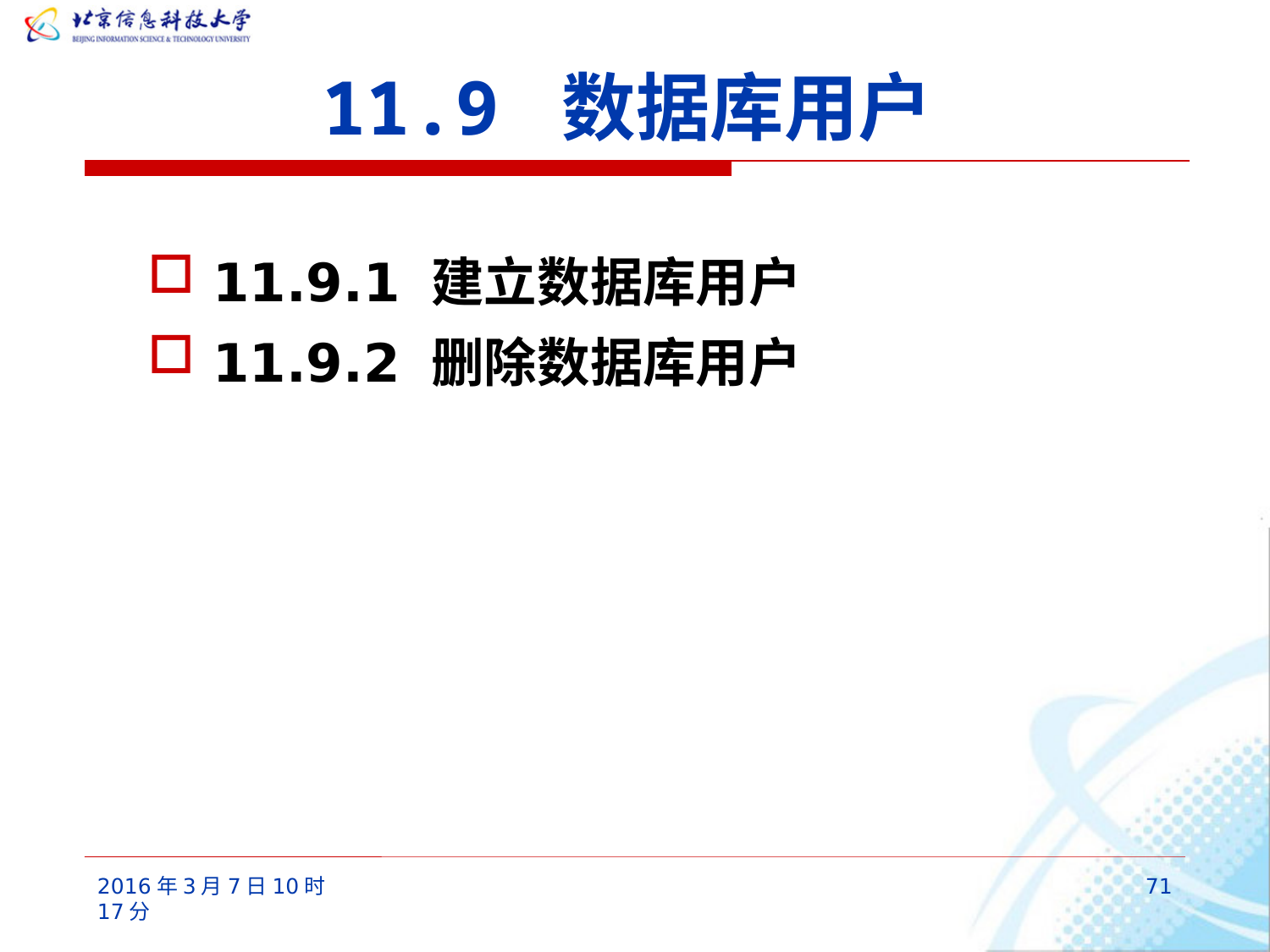

# 11.9 数据库用户
11.9.1 建立数据库用户
11.9.2 删除数据库用户
2016年3月7日10时17分
71